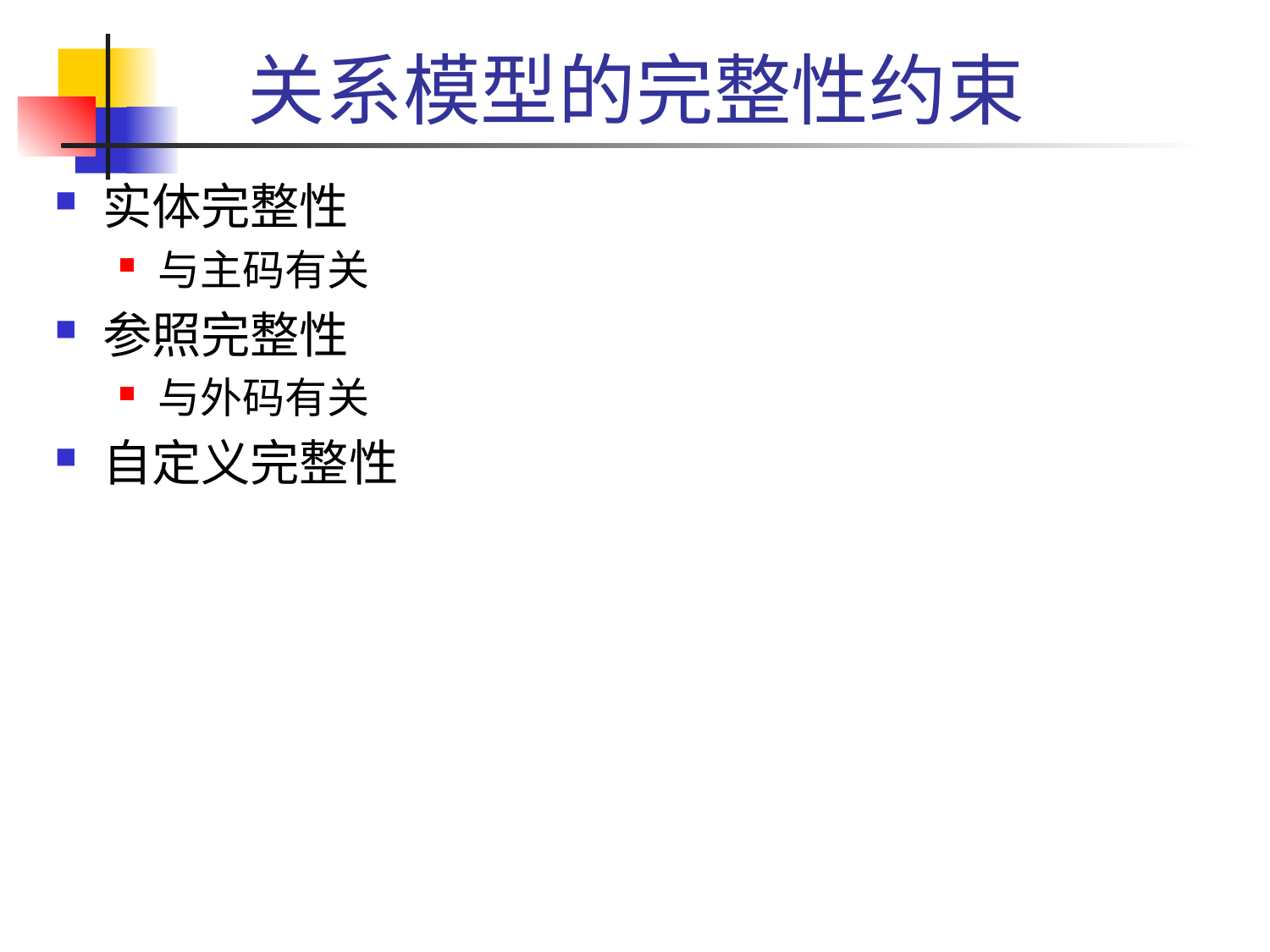

# 关系模型的完整性约束
实体完整性
与主码有关
参照完整性
与外码有关
自定义完整性